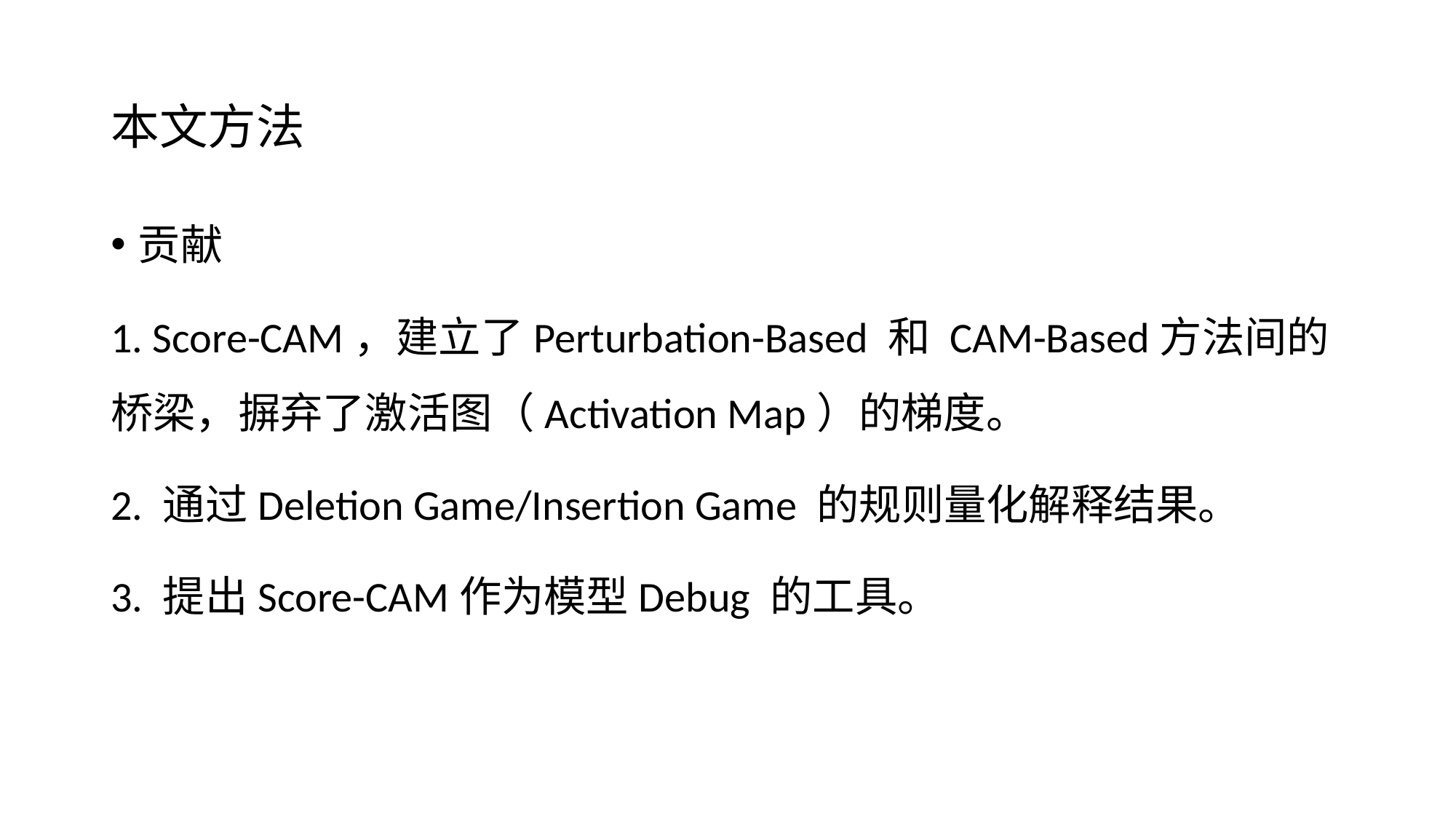

本文方法
贡献
1. Score-CAM，建立了Perturbation-Based 和 CAM-Based方法间的桥梁，摒弃了激活图（Activation Map）的梯度。
2. 通过Deletion Game/Insertion Game 的规则量化解释结果。
3. 提出Score-CAM作为模型Debug 的工具。